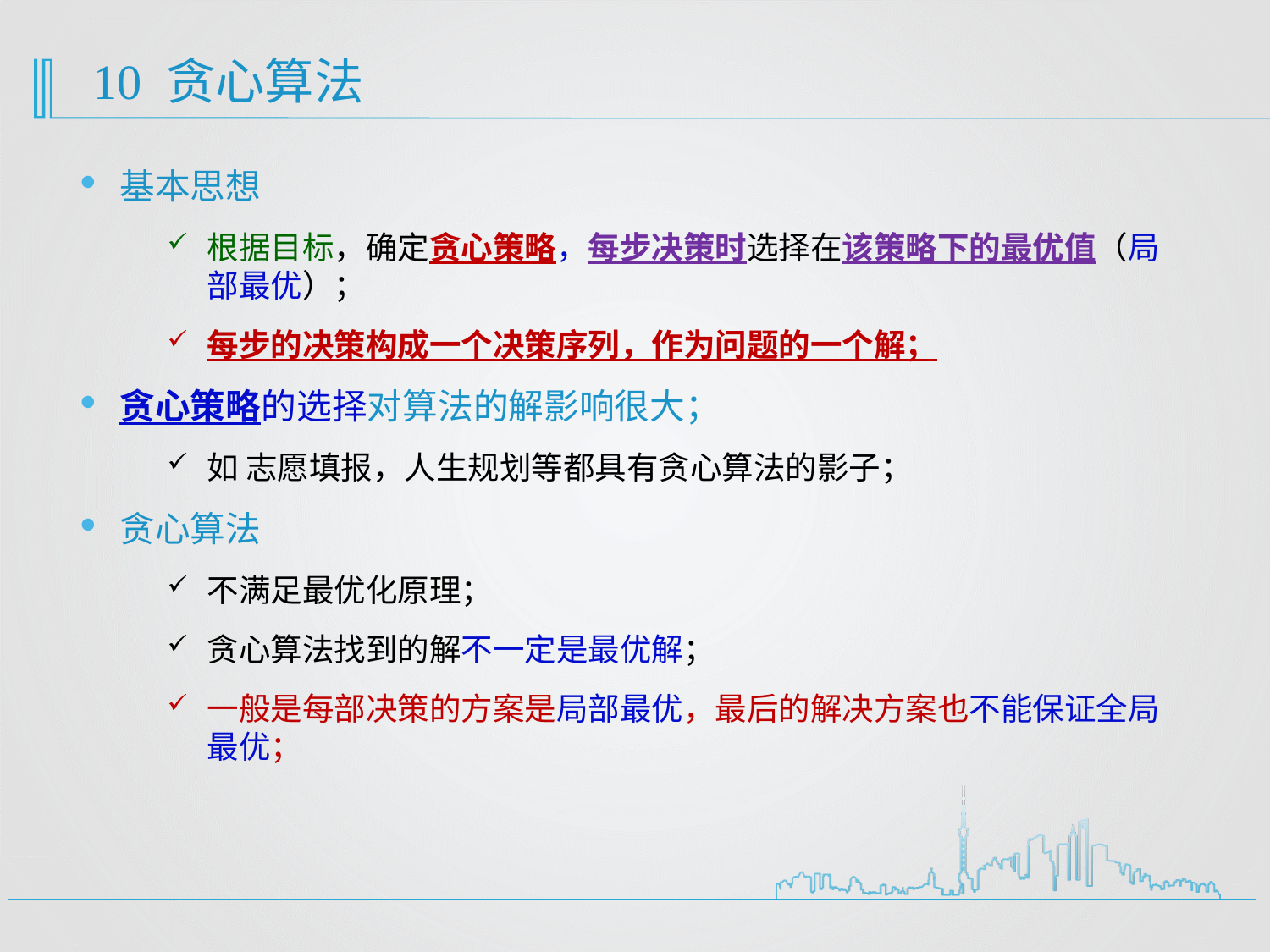

# 10 贪心算法
基本思想
根据目标，确定贪心策略，每步决策时选择在该策略下的最优值（局部最优）；
每步的决策构成一个决策序列，作为问题的一个解；
贪心策略的选择对算法的解影响很大；
如 志愿填报，人生规划等都具有贪心算法的影子；
贪心算法
不满足最优化原理；
贪心算法找到的解不一定是最优解；
一般是每部决策的方案是局部最优，最后的解决方案也不能保证全局最优；